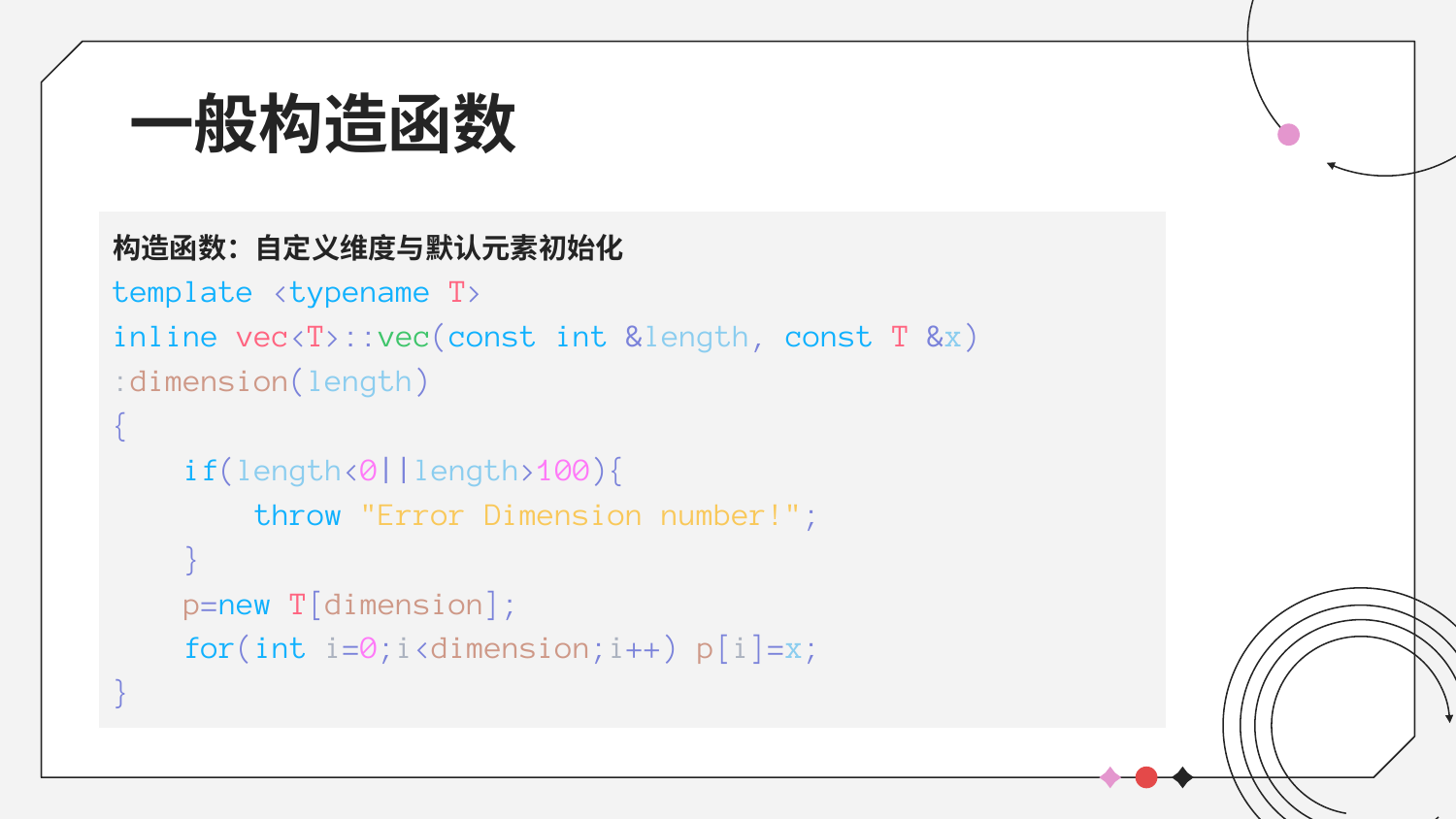

# 一般构造函数
构造函数：自定义维度与默认元素初始化
template <typename T>
inline vec<T>::vec(const int &length, const T &x)
:dimension(length)
{
    if(length<0||length>100){
        throw "Error Dimension number!";
    }
    p=new T[dimension];
    for(int i=0;i<dimension;i++) p[i]=x;
}
vec::~vec()
{
    if(p!=NULL) delete []p;
    dimension=0;
}